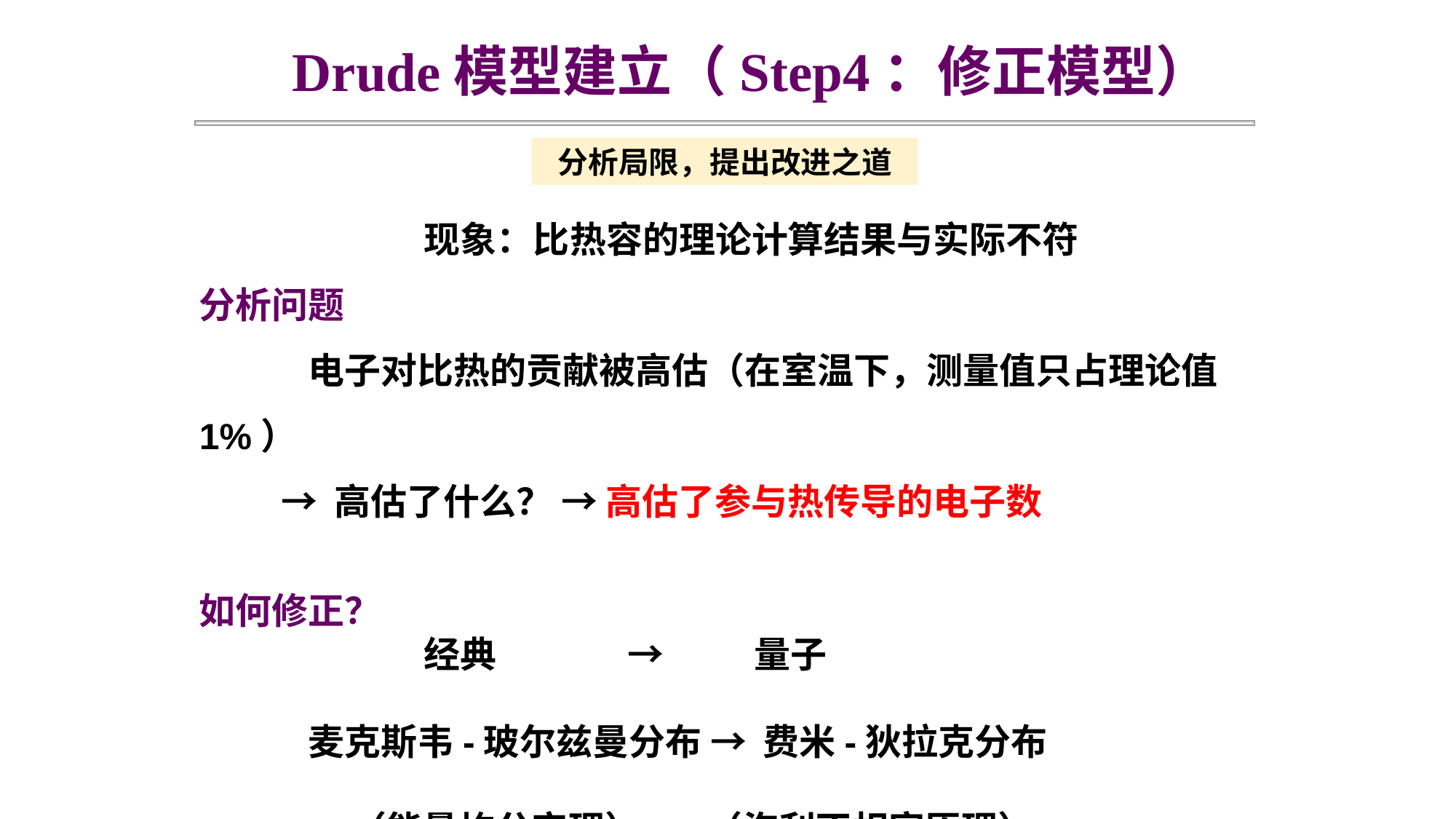

Drude模型建立（Step4：修正模型）

分析局限，提出改进之道
现象：比热容的理论计算结果与实际不符
分析问题
	电子对比热的贡献被高估（在室温下，测量值只占理论值1%）
          → 高估了什么？ → 高估了参与热传导的电子数

如何修正？
	             经典                →           量子

	麦克斯韦-玻尔兹曼分布 →  费米-狄拉克分布

	    （能量均分定理）        （泡利不相容原理）